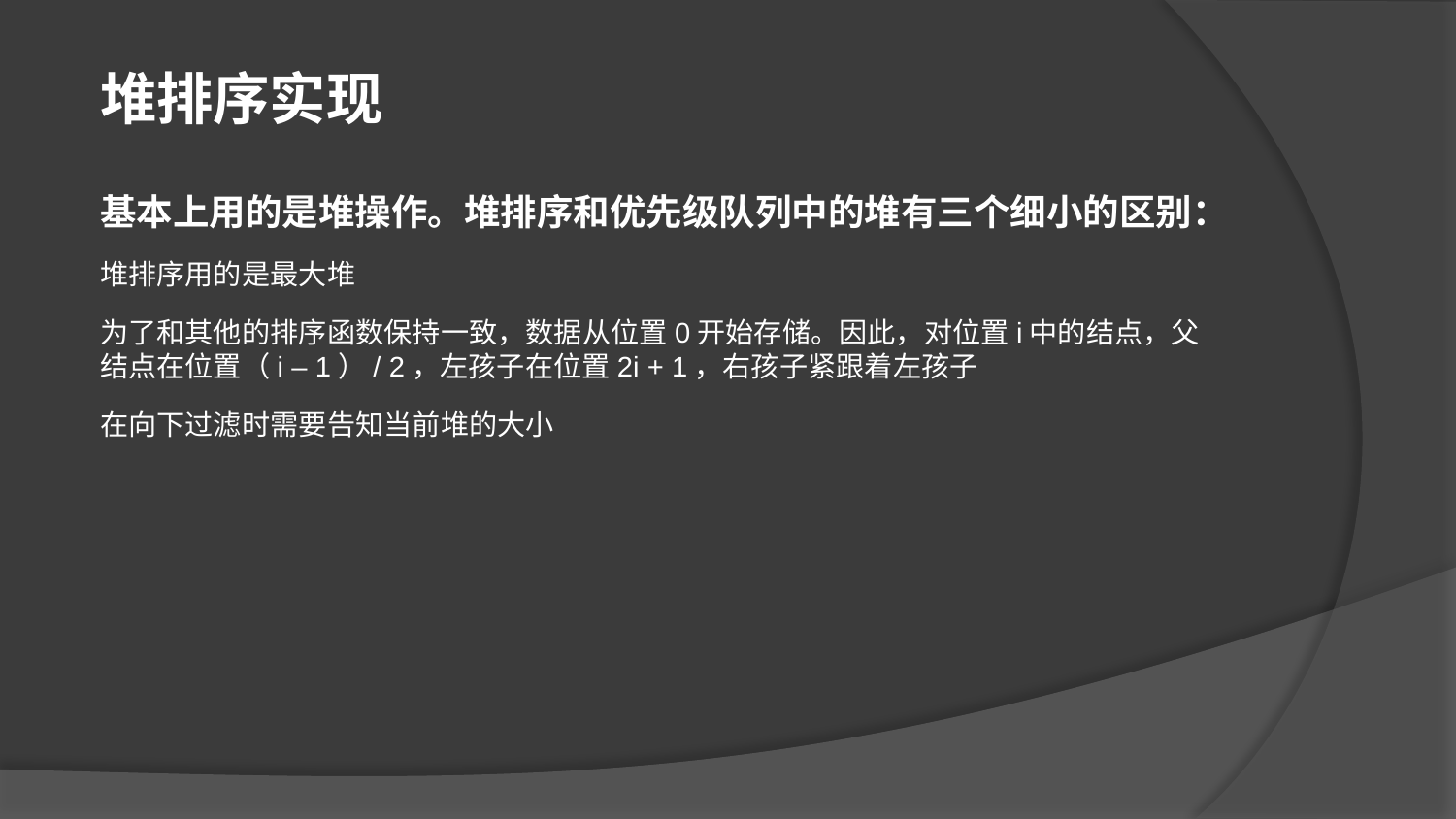

堆排序实现
基本上用的是堆操作。堆排序和优先级队列中的堆有三个细小的区别：
堆排序用的是最大堆
为了和其他的排序函数保持一致，数据从位置0开始存储。因此，对位置i中的结点，父结点在位置（i – 1）/ 2，左孩子在位置2i + 1，右孩子紧跟着左孩子
在向下过滤时需要告知当前堆的大小